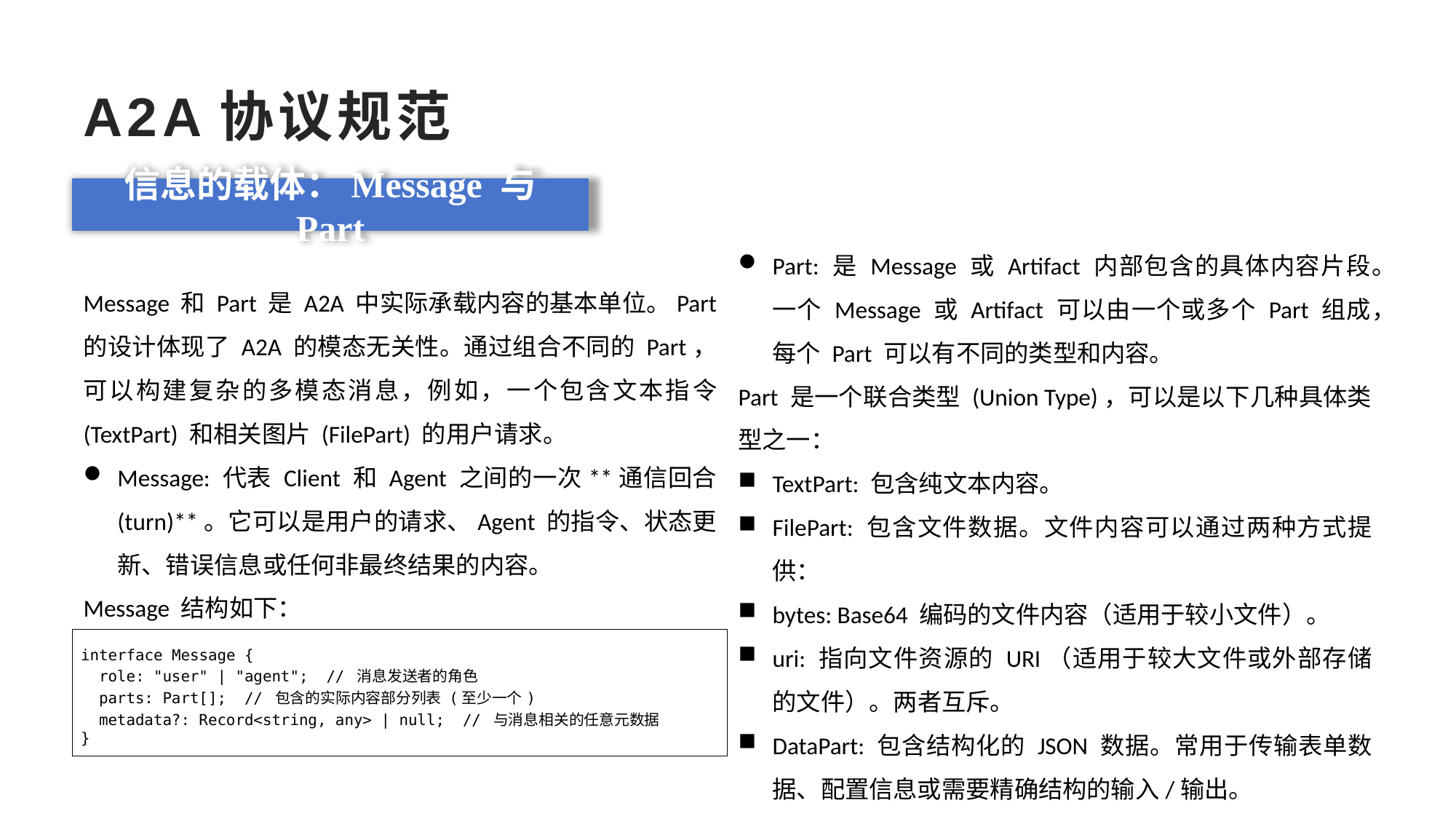

# A2A协议规范
信息的载体：Message 与 Part
Part: 是 Message 或 Artifact 内部包含的具体内容片段。一个 Message 或 Artifact 可以由一个或多个 Part 组成，每个 Part 可以有不同的类型和内容。
Part 是一个联合类型 (Union Type)，可以是以下几种具体类型之一：
TextPart: 包含纯文本内容。
FilePart: 包含文件数据。文件内容可以通过两种方式提供：
bytes: Base64 编码的文件内容（适用于较小文件）。
uri: 指向文件资源的 URI（适用于较大文件或外部存储的文件）。两者互斥。
DataPart: 包含结构化的 JSON 数据。常用于传输表单数据、配置信息或需要精确结构的输入/输出。
Message 和 Part 是 A2A 中实际承载内容的基本单位。Part 的设计体现了 A2A 的模态无关性。通过组合不同的 Part，可以构建复杂的多模态消息，例如，一个包含文本指令 (TextPart) 和相关图片 (FilePart) 的用户请求。
Message: 代表 Client 和 Agent 之间的一次**通信回合 (turn)**。它可以是用户的请求、Agent 的指令、状态更新、错误信息或任何非最终结果的内容。
Message 结构如下：

| interface Message { role: "user" | "agent"; // 消息发送者的角色 parts: Part[]; // 包含的实际内容部分列表 (至少一个) metadata?: Record<string, any> | null; // 与消息相关的任意元数据 } |
| --- |